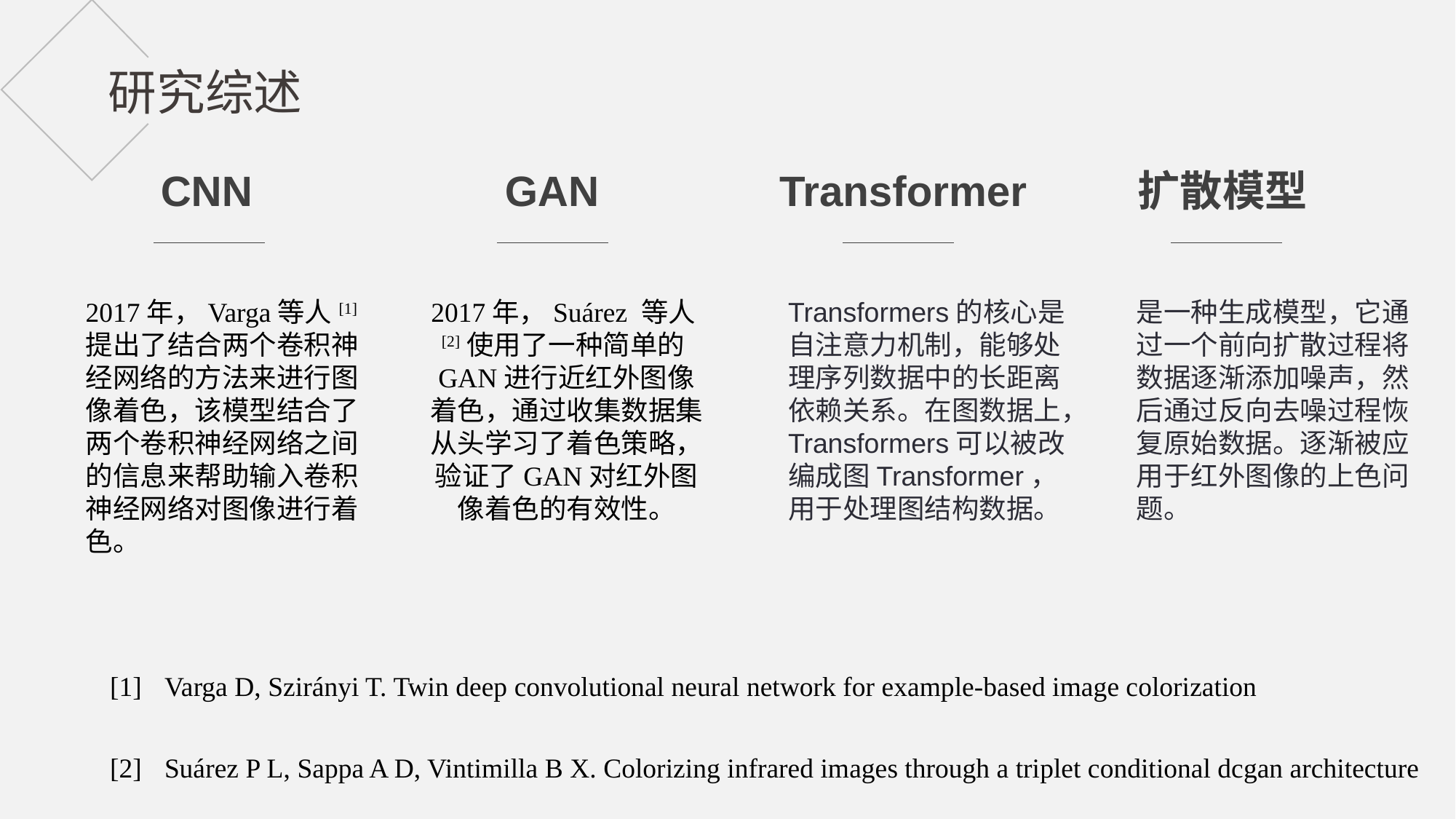

研究综述
CNN
GAN
Transformer
扩散模型
2017年，Varga等人[1]提出了结合两个卷积神经网络的方法来进行图像着色，该模型结合了两个卷积神经网络之间的信息来帮助输入卷积神经网络对图像进行着色。
2017年，Suárez 等人[2]使用了一种简单的GAN进行近红外图像着色，通过收集数据集从头学习了着色策略，验证了GAN对红外图像着色的有效性。
Transformers的核心是自注意力机制，能够处理序列数据中的长距离依赖关系。在图数据上，Transformers可以被改编成图Transformer，用于处理图结构数据。
是一种生成模型，它通过一个前向扩散过程将数据逐渐添加噪声，然后通过反向去噪过程恢复原始数据。逐渐被应用于红外图像的上色问题。
[1]	Varga D, Szirányi T. Twin deep convolutional neural network for example-based image colorization
[2]	Suárez P L, Sappa A D, Vintimilla B X. Colorizing infrared images through a triplet conditional dcgan architecture